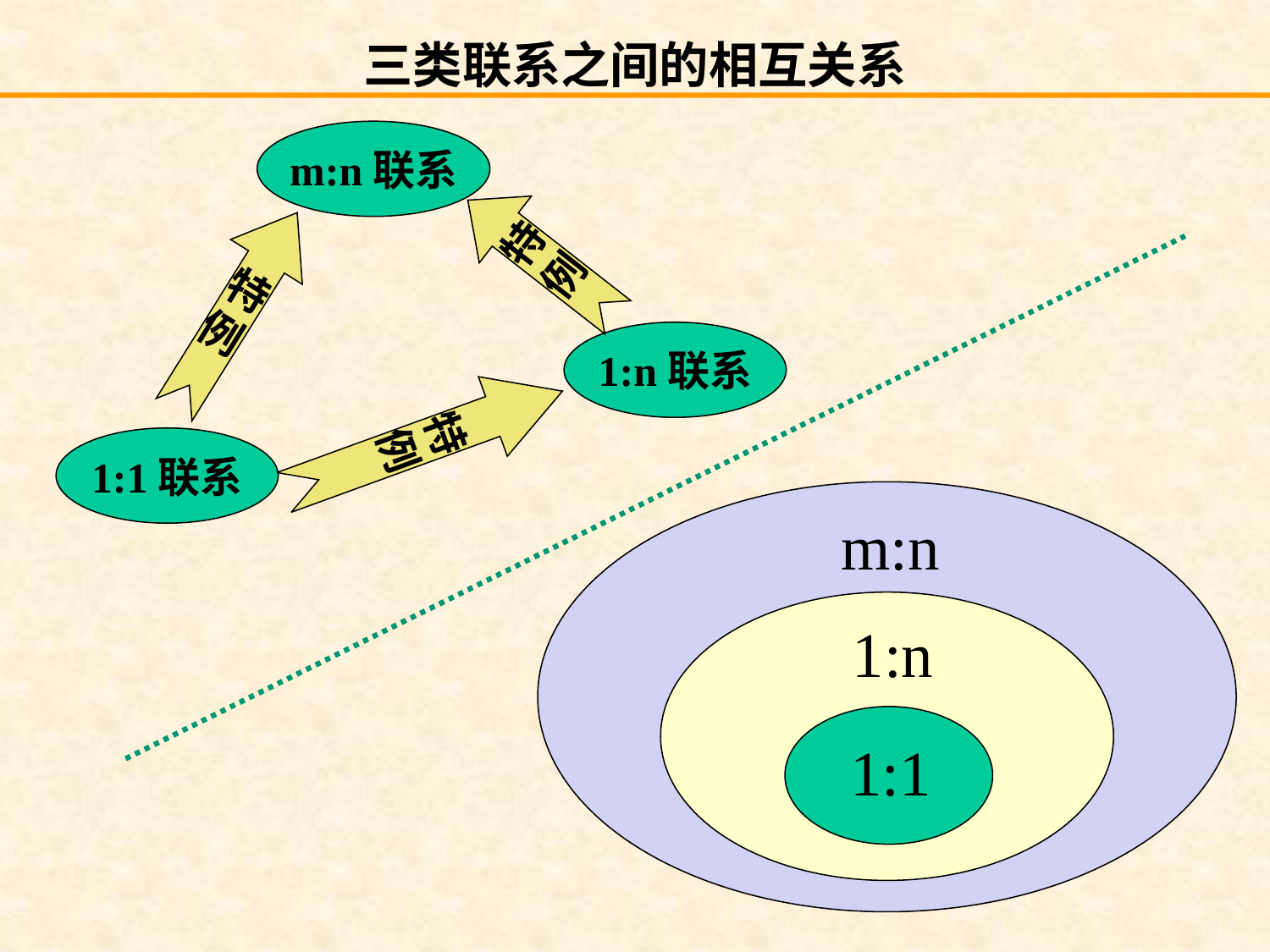

# 三类联系之间的相互关系
m:n联系
特
例
特
例
1:n联系
特
例
1:1联系

m:n

1:n

1:1